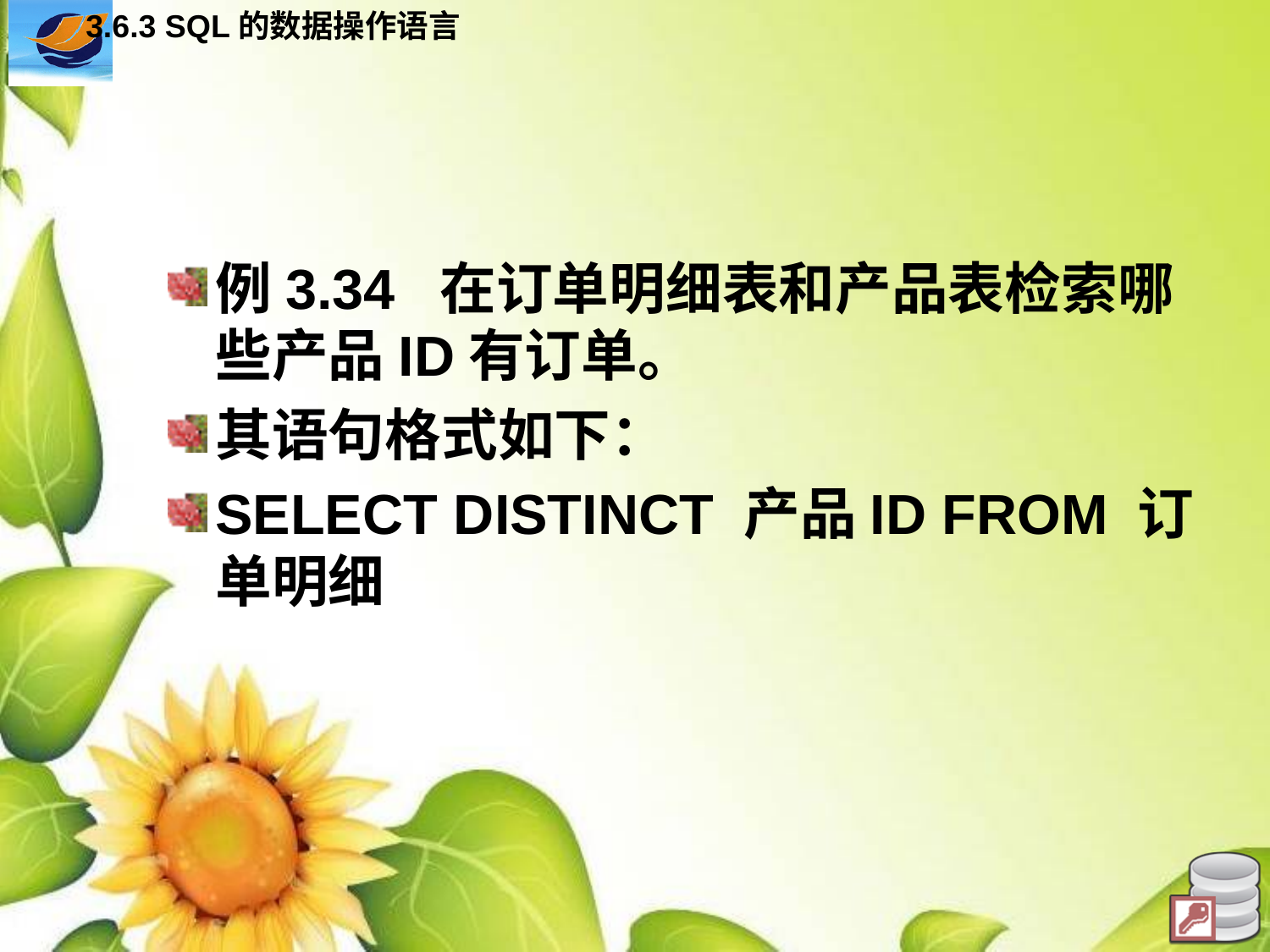

3.6.3 SQL的数据操作语言
例3.34  在订单明细表和产品表检索哪些产品ID有订单。
其语句格式如下：
SELECT DISTINCT 产品ID FROM 订单明细